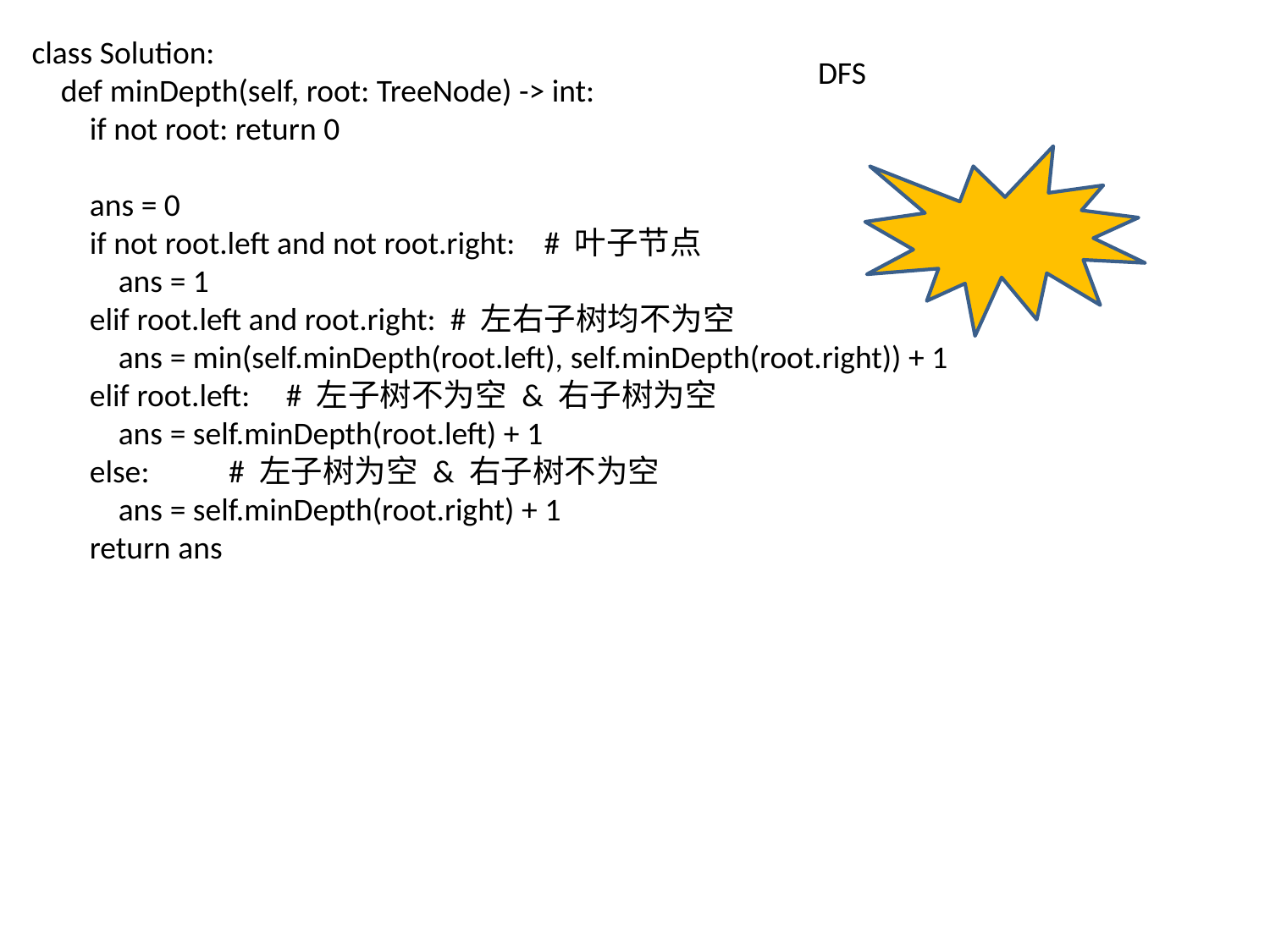

class Solution:
    def minDepth(self, root: TreeNode) -> int:
        if not root: return 0
        ans = 0
        if not root.left and not root.right:    # 叶子节点
            ans = 1
        elif root.left and root.right:  # 左右子树均不为空
            ans = min(self.minDepth(root.left), self.minDepth(root.right)) + 1
        elif root.left:     # 左子树不为空 & 右子树为空
            ans = self.minDepth(root.left) + 1
        else:           # 左子树为空 & 右子树不为空
            ans = self.minDepth(root.right) + 1
        return ans

DFS